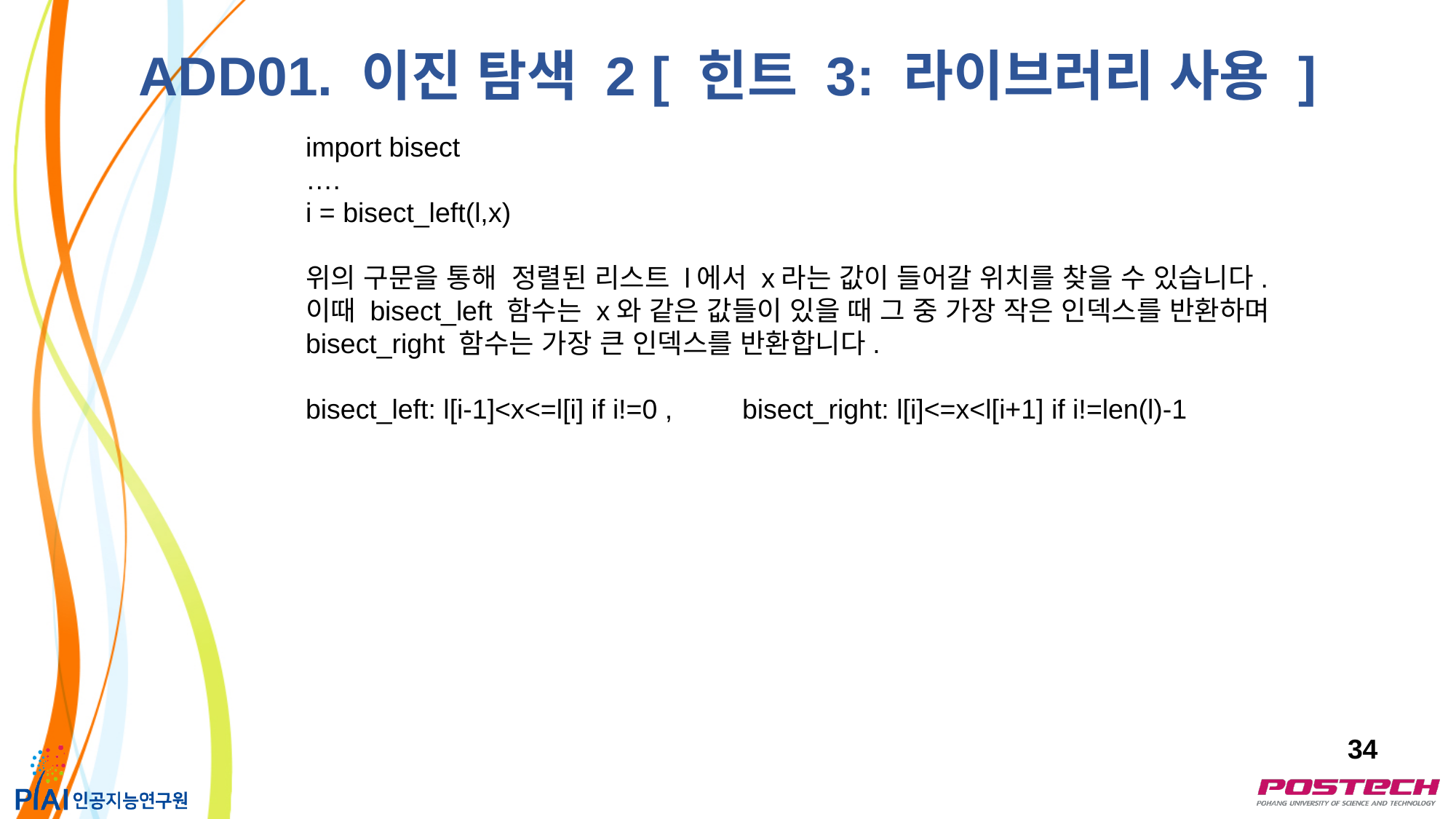

ADD01. 이진 탐색 2 [ 힌트 3: 라이브러리 사용 ]
import bisect
….
i = bisect_left(l,x)

위의 구문을 통해  정렬된 리스트 l에서 x라는 값이 들어갈 위치를 찾을 수 있습니다.
이때 bisect_left 함수는 x와 같은 값들이 있을 때 그 중 가장 작은 인덱스를 반환하며
bisect_right 함수는 가장 큰 인덱스를 반환합니다.

bisect_left: l[i-1]<x<=l[i] if i!=0 ,	bisect_right: l[i]<=x<l[i+1] if i!=len(l)-1